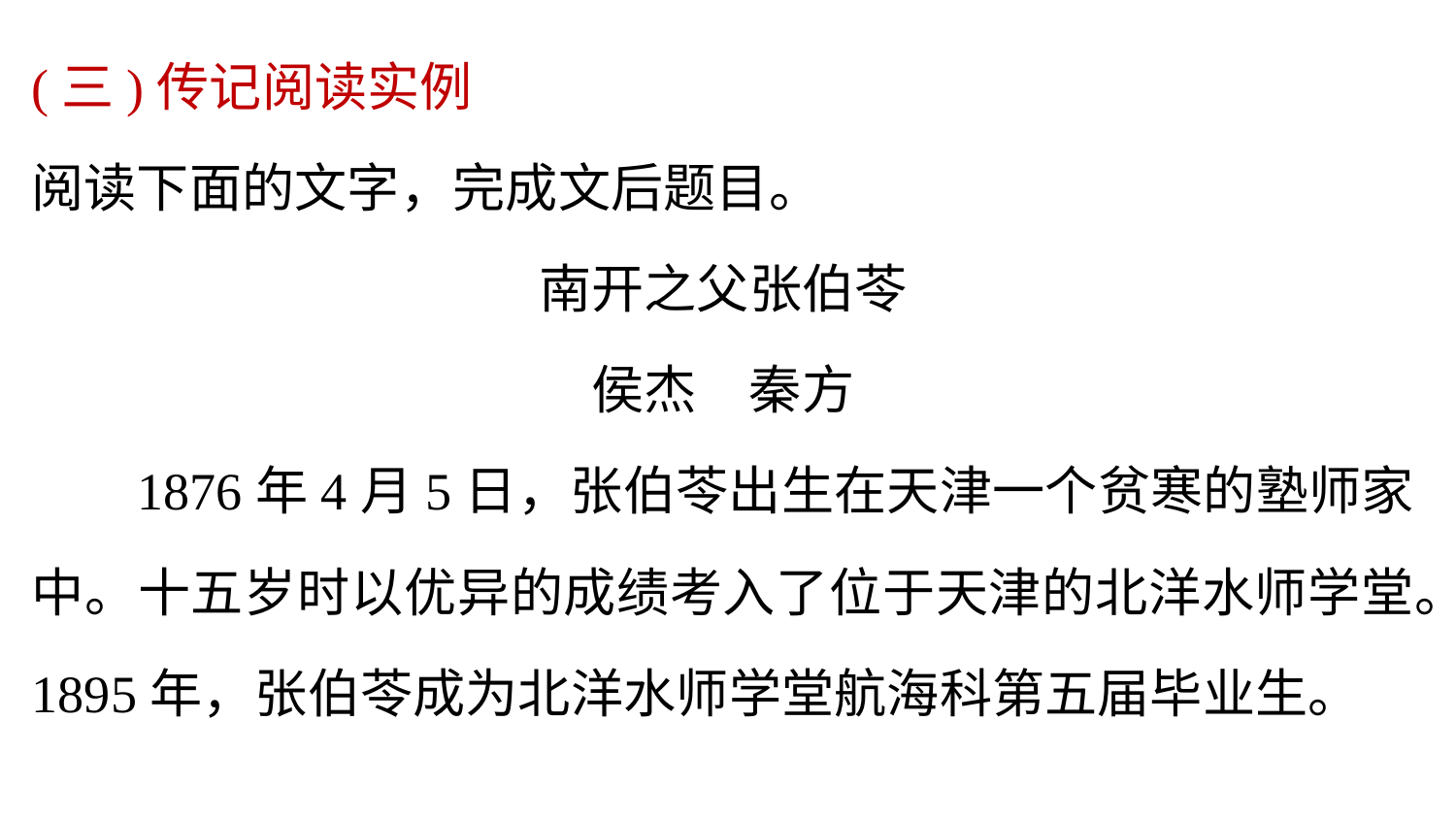

(三)传记阅读实例
阅读下面的文字，完成文后题目。
南开之父张伯苓
侯杰　秦方
        1876年4月5日，张伯苓出生在天津一个贫寒的塾师家中。十五岁时以优异的成绩考入了位于天津的北洋水师学堂。1895年，张伯苓成为北洋水师学堂航海科第五届毕业生。